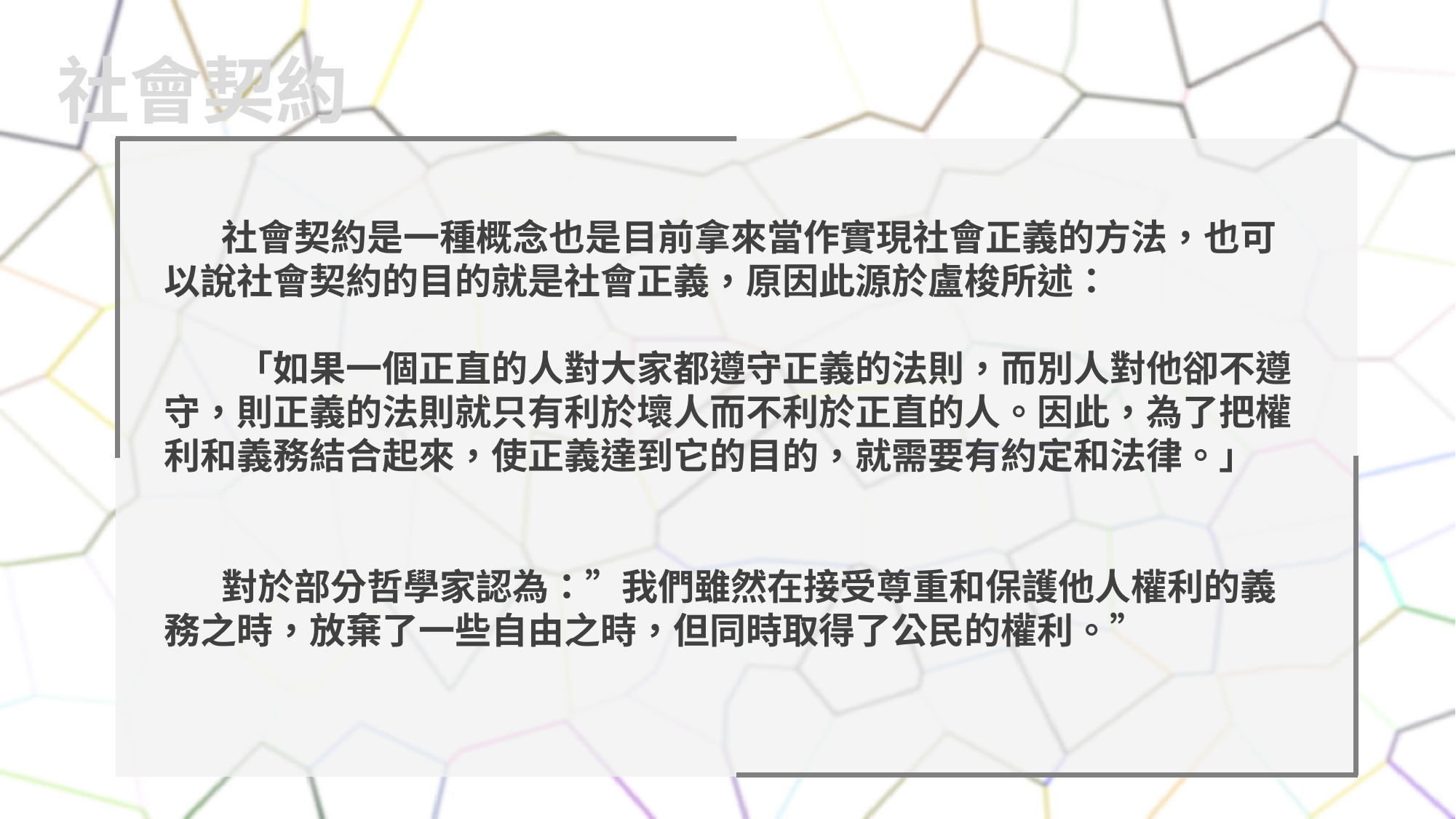

社會契約

      社會契約是一種概念也是目前拿來當作實現社會正義的方法，也可以說社會契約的目的就是社會正義，原因此源於盧梭所述：

　　「如果一個正直的人對大家都遵守正義的法則，而別人對他卻不遵守，則正義的法則就只有利於壞人而不利於正直的人。因此，為了把權利和義務結合起來，使正義達到它的目的，就需要有約定和法律。」

      對於部分哲學家認為：”我們雖然在接受尊重和保護他人權利的義務之時，放棄了一些自由之時，但同時取得了公民的權利。”